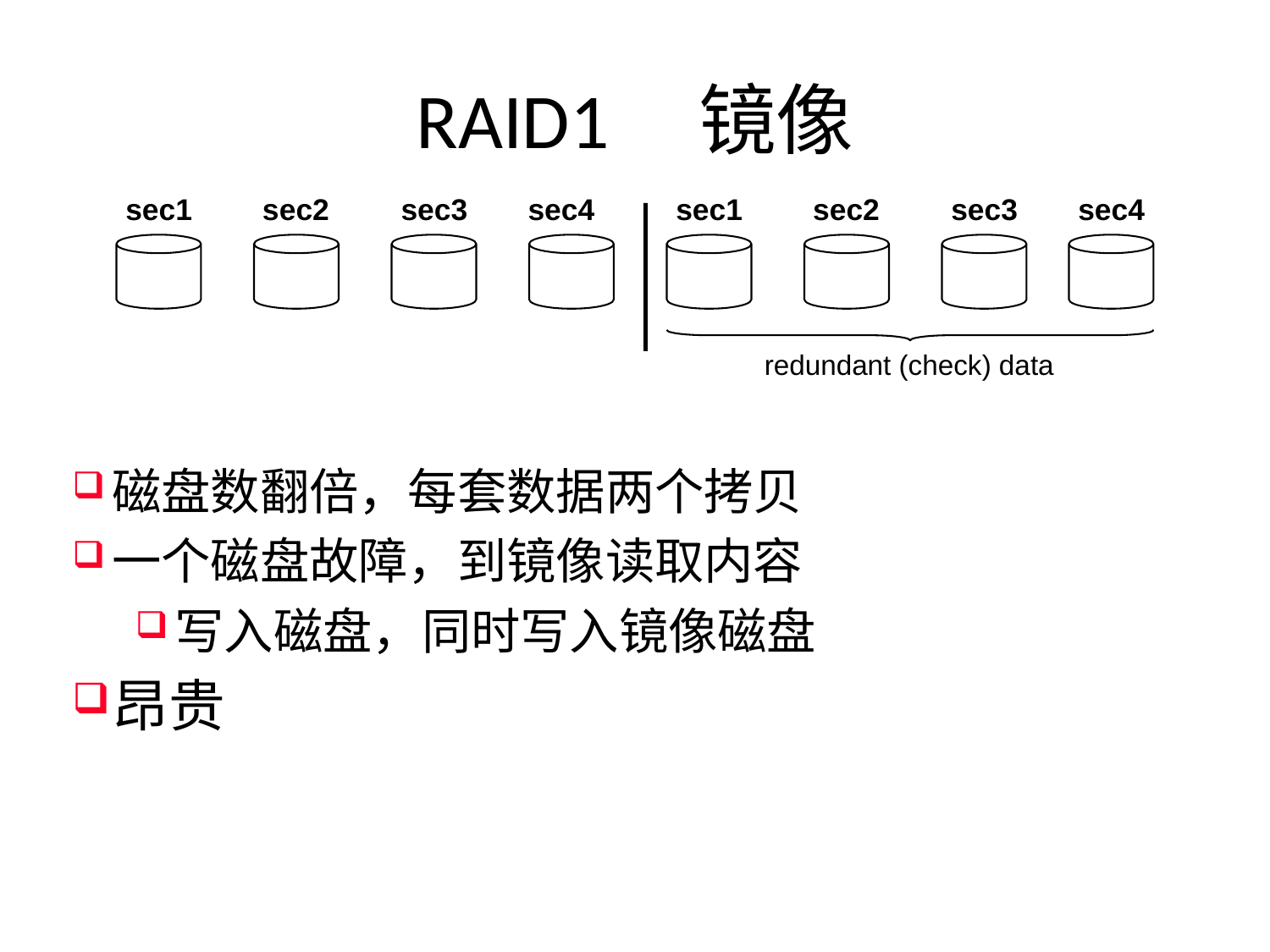

# RAID1    镜像

sec1
sec2
sec3
sec4
sec1
sec2
sec3
sec4

redundant (check) data
磁盘数翻倍，每套数据两个拷贝
一个磁盘故障，到镜像读取内容
写入磁盘，同时写入镜像磁盘
昂贵